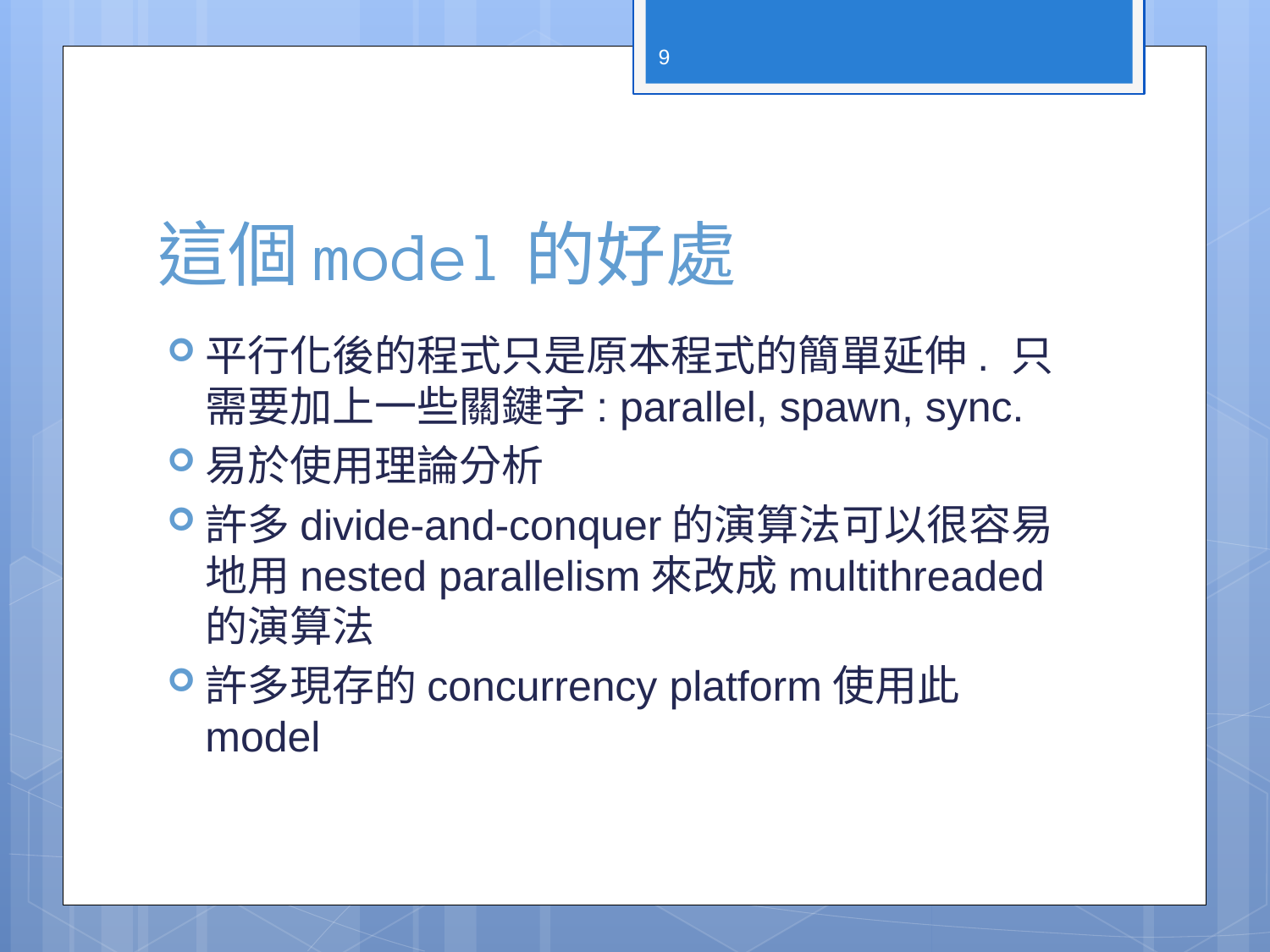

9
# 這個model的好處
平行化後的程式只是原本程式的簡單延伸. 只需要加上一些關鍵字: parallel, spawn, sync.
易於使用理論分析
許多divide-and-conquer的演算法可以很容易地用nested parallelism來改成multithreaded的演算法
許多現存的concurrency platform使用此model